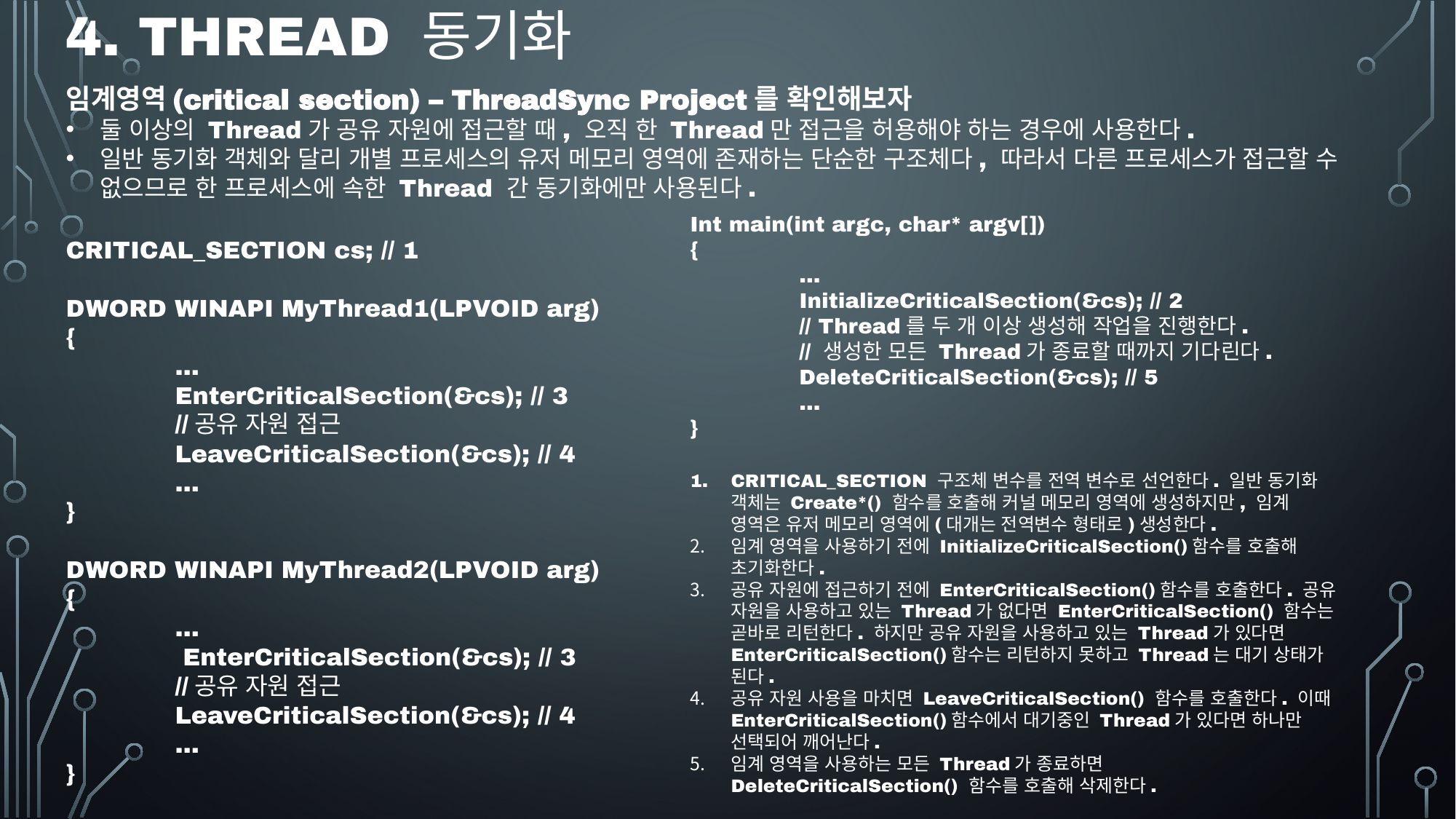

# 4. Thread 동기화
임계영역(critical section) – ThreadSync Project를 확인해보자
둘 이상의 Thread가 공유 자원에 접근할 때, 오직 한 Thread만 접근을 허용해야 하는 경우에 사용한다.
일반 동기화 객체와 달리 개별 프로세스의 유저 메모리 영역에 존재하는 단순한 구조체다, 따라서 다른 프로세스가 접근할 수 없으므로 한 프로세스에 속한 Thread 간 동기화에만 사용된다.

CRITICAL_SECTION cs; // 1

DWORD WINAPI MyThread1(LPVOID arg)
{
	…
	EnterCriticalSection(&cs); // 3
	//공유 자원 접근
	LeaveCriticalSection(&cs); // 4
	…
}

DWORD WINAPI MyThread2(LPVOID arg)
{
	…
	 EnterCriticalSection(&cs); // 3
	//공유 자원 접근
	LeaveCriticalSection(&cs); // 4
	…
}
Int main(int argc, char* argv[])
{
	…
	InitializeCriticalSection(&cs); // 2
	// Thread를 두 개 이상 생성해 작업을 진행한다.
	// 생성한 모든 Thread가 종료할 때까지 기다린다.
	DeleteCriticalSection(&cs); // 5
	…
}

CRITICAL_SECTION 구조체 변수를 전역 변수로 선언한다. 일반 동기화 객체는 Create*() 함수를 호출해 커널 메모리 영역에 생성하지만, 임계 영역은 유저 메모리 영역에(대개는 전역변수 형태로)생성한다.
임계 영역을 사용하기 전에 InitializeCriticalSection()함수를 호출해 초기화한다.
공유 자원에 접근하기 전에 EnterCriticalSection()함수를 호출한다. 공유 자원을 사용하고 있는 Thread가 없다면 EnterCriticalSection() 함수는 곧바로 리턴한다. 하지만 공유 자원을 사용하고 있는 Thread가 있다면 EnterCriticalSection()함수는 리턴하지 못하고 Thread는 대기 상태가 된다.
공유 자원 사용을 마치면 LeaveCriticalSection() 함수를 호출한다. 이때 EnterCriticalSection()함수에서 대기중인 Thread가 있다면 하나만 선택되어 깨어난다.
임계 영역을 사용하는 모든 Thread가 종료하면 DeleteCriticalSection() 함수를 호출해 삭제한다.